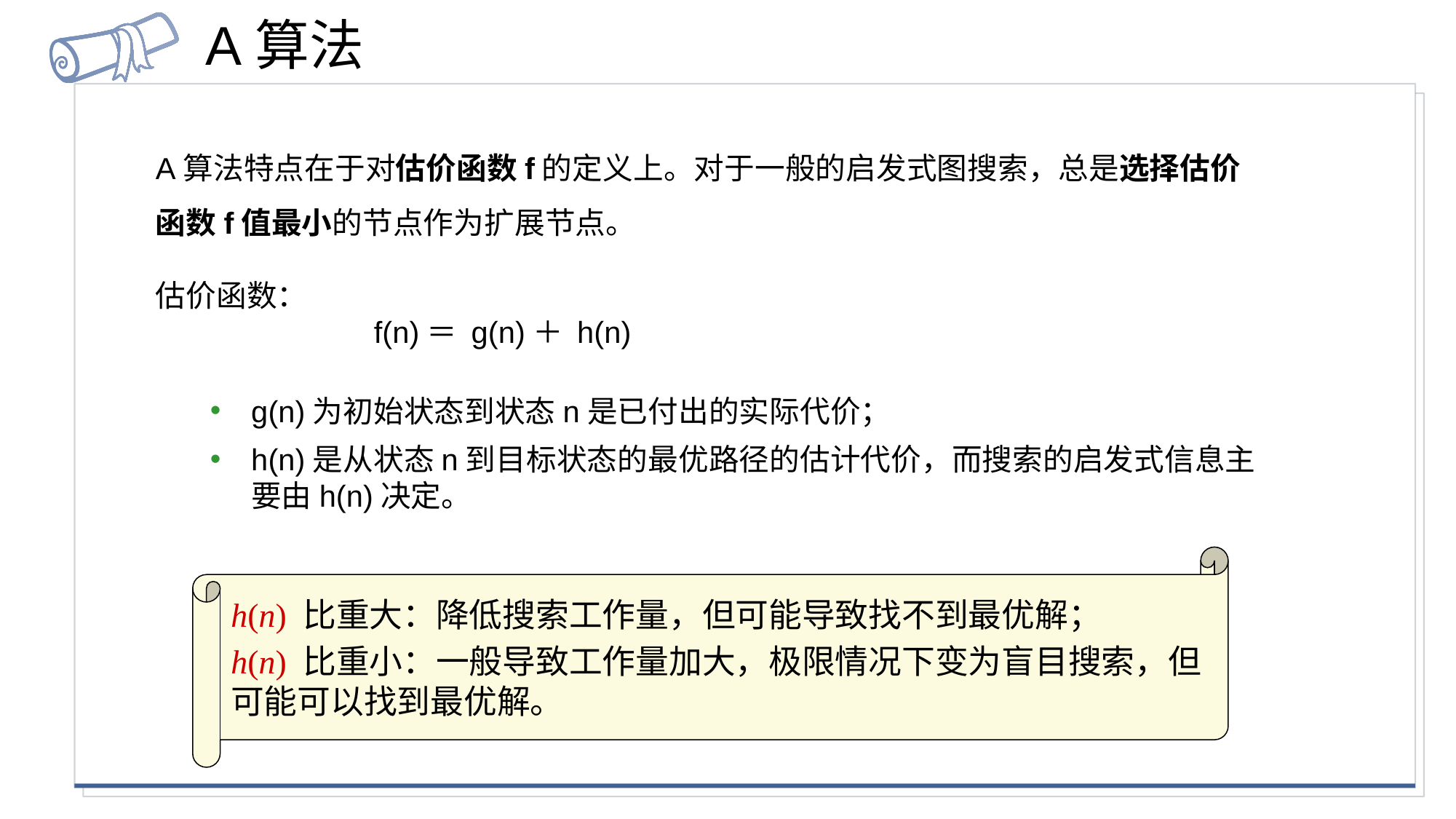

A算法
A算法特点在于对估价函数f的定义上。对于一般的启发式图搜索，总是选择估价函数f值最小的节点作为扩展节点。

估价函数：
		f(n)＝ g(n)＋ h(n)

g(n)为初始状态到状态n是已付出的实际代价；
h(n)是从状态n到目标状态的最优路径的估计代价，而搜索的启发式信息主要由h(n)决定。

h(n) 比重大：降低搜索工作量，但可能导致找不到最优解；
h(n) 比重小：一般导致工作量加大，极限情况下变为盲目搜索，但可能可以找到最优解。